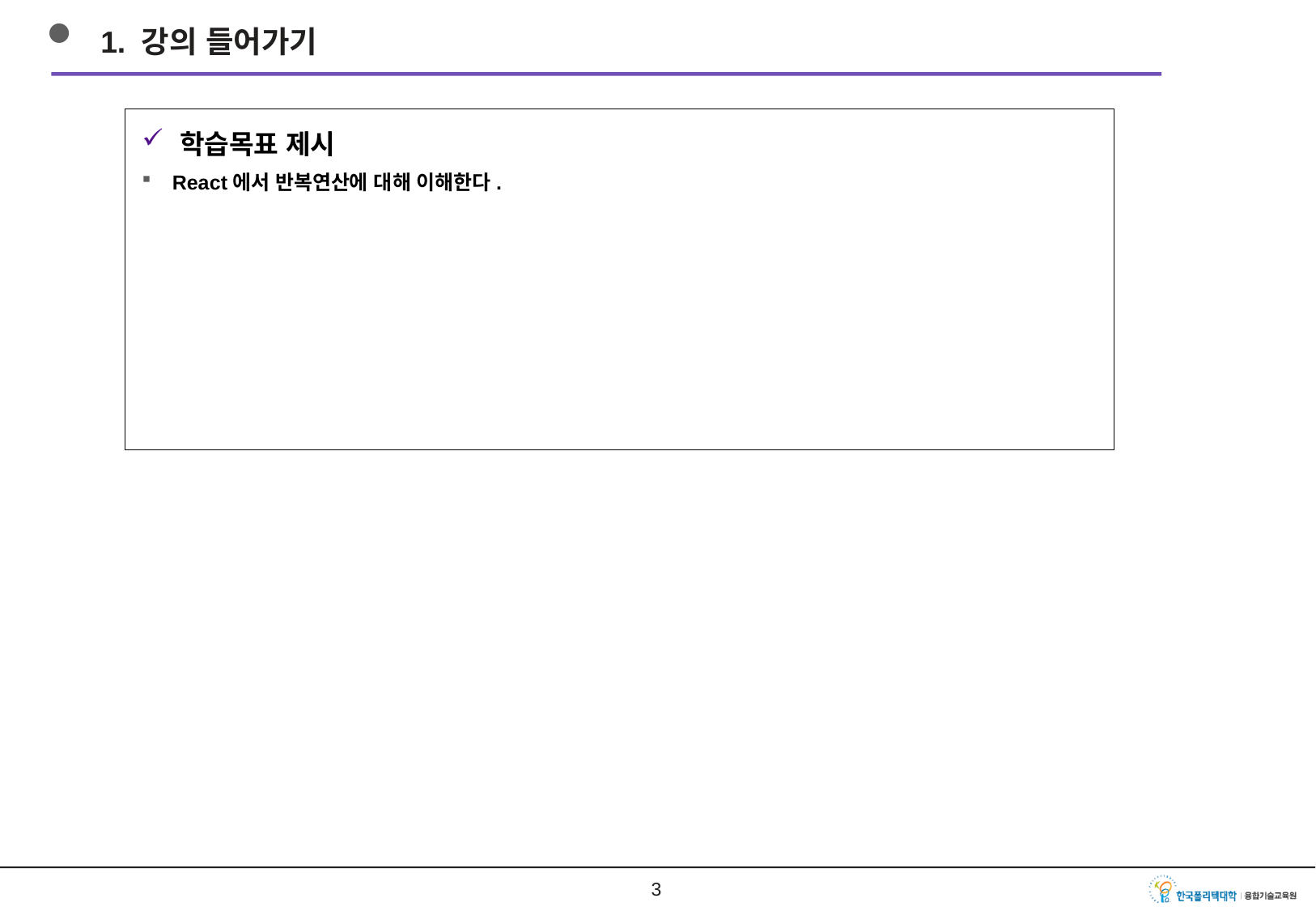

1. 강의 들어가기
학습목표 제시
React에서 반복연산에 대해 이해한다.

3